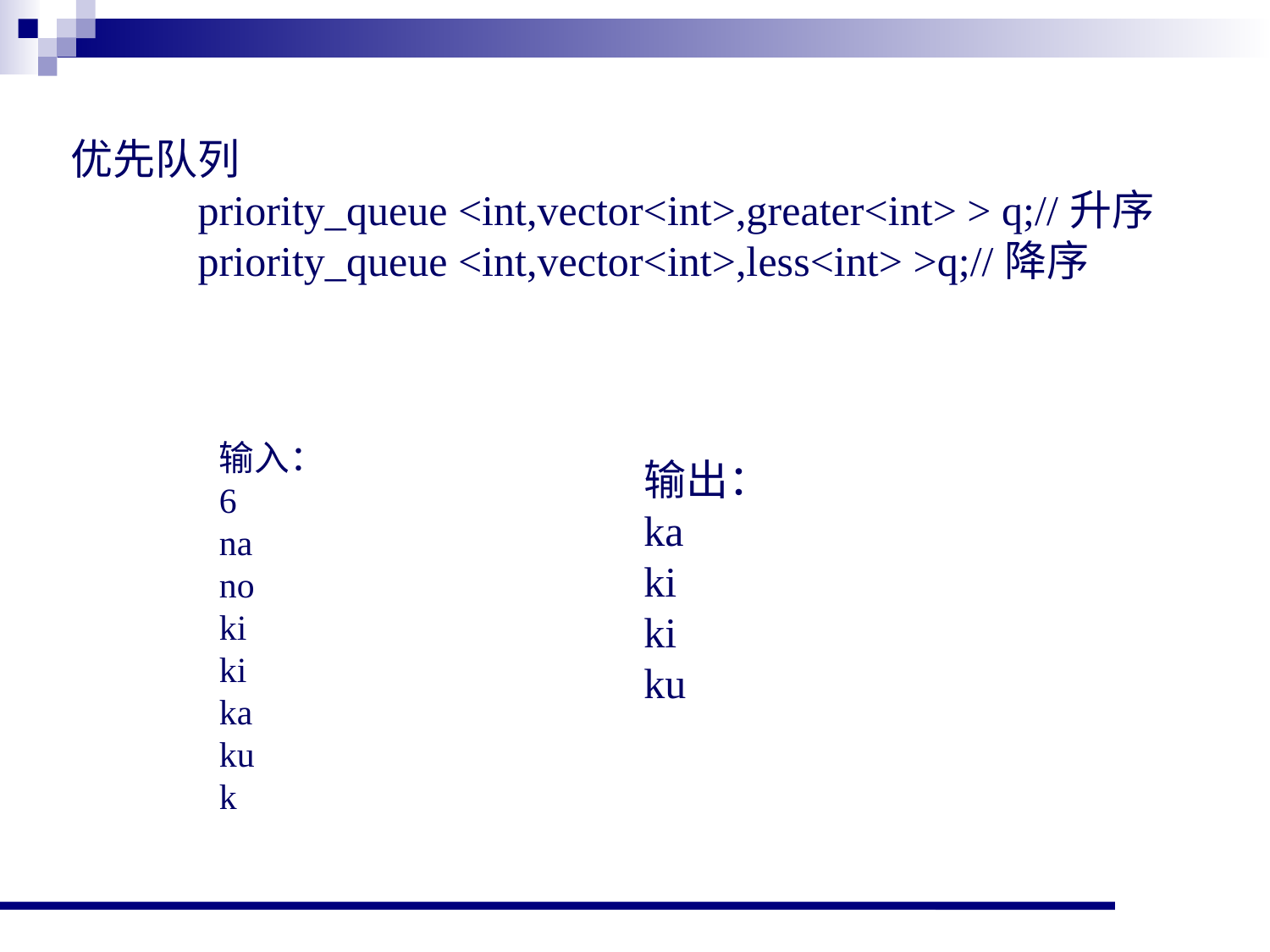

优先队列
	priority_queue <int,vector<int>,greater<int> > q;//升序
	priority_queue <int,vector<int>,less<int> >q;//降序
输入：
6
na
no
ki
ki
ka
ku
k
输出：
ka
ki
ki
ku